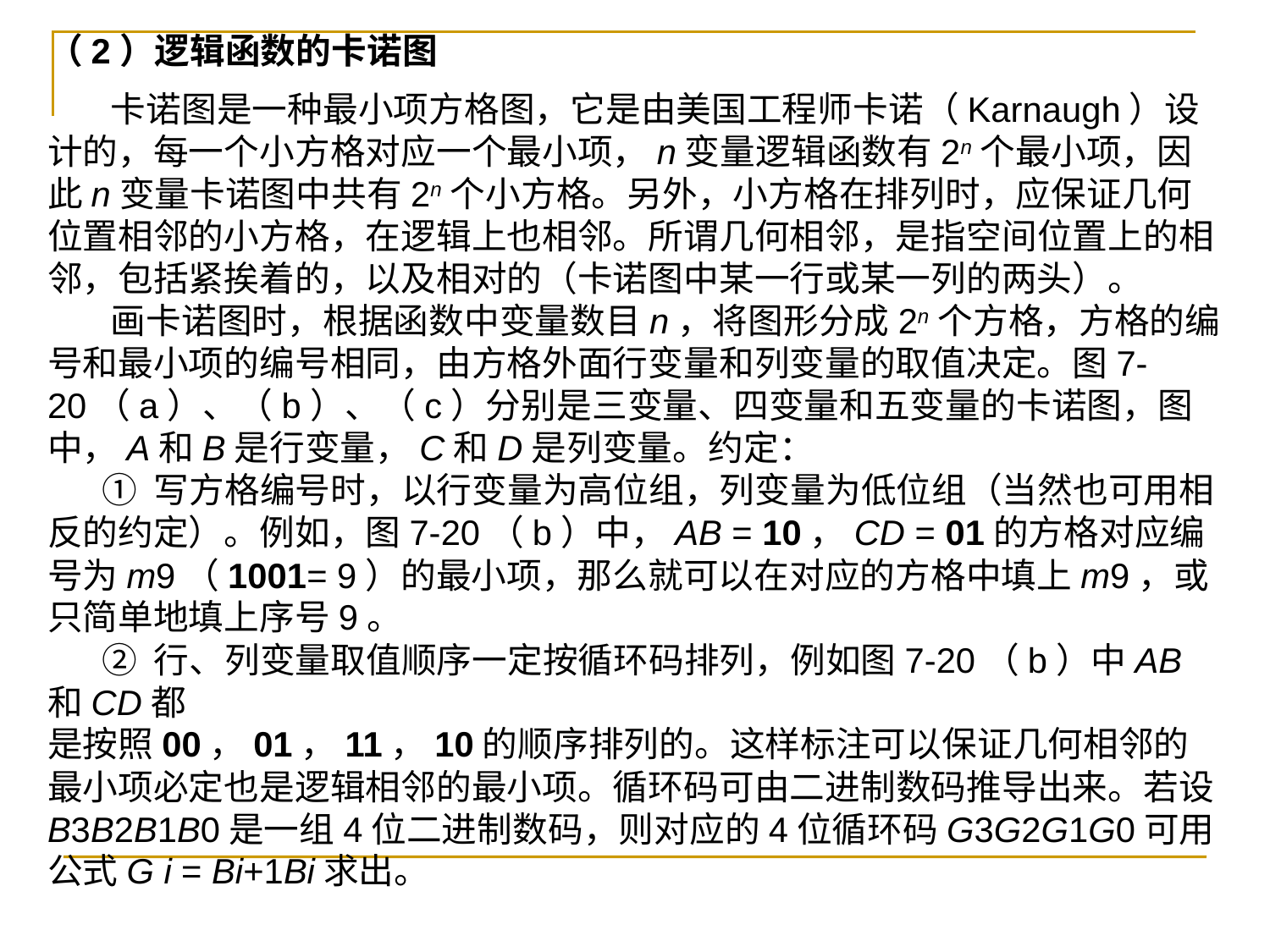

（2）逻辑函数的卡诺图
       卡诺图是一种最小项方格图，它是由美国工程师卡诺（Karnaugh）设计的，每一个小方格对应一个最小项，n变量逻辑函数有2n个最小项，因此n变量卡诺图中共有2n个小方格。另外，小方格在排列时，应保证几何位置相邻的小方格，在逻辑上也相邻。所谓几何相邻，是指空间位置上的相邻，包括紧挨着的，以及相对的（卡诺图中某一行或某一列的两头）。
       画卡诺图时，根据函数中变量数目n，将图形分成2n个方格，方格的编号和最小项的编号相同，由方格外面行变量和列变量的取值决定。图7-20（a）、（b）、（c）分别是三变量、四变量和五变量的卡诺图，图中，A和B是行变量，C和D是列变量。约定：
       ① 写方格编号时，以行变量为高位组，列变量为低位组（当然也可用相反的约定）。例如，图7-20（b）中，AB = 10，CD = 01的方格对应编号为m9（1001= 9）的最小项，那么就可以在对应的方格中填上m9，或只简单地填上序号9。
       ② 行、列变量取值顺序一定按循环码排列，例如图7-20（b）中AB和CD都
是按照00，01，11，10的顺序排列的。这样标注可以保证几何相邻的最小项必定也是逻辑相邻的最小项。循环码可由二进制数码推导出来。若设B3B2B1B0是一组4位二进制数码，则对应的4位循环码G3G2G1G0可用公式G i = Bi+1Bi求出。